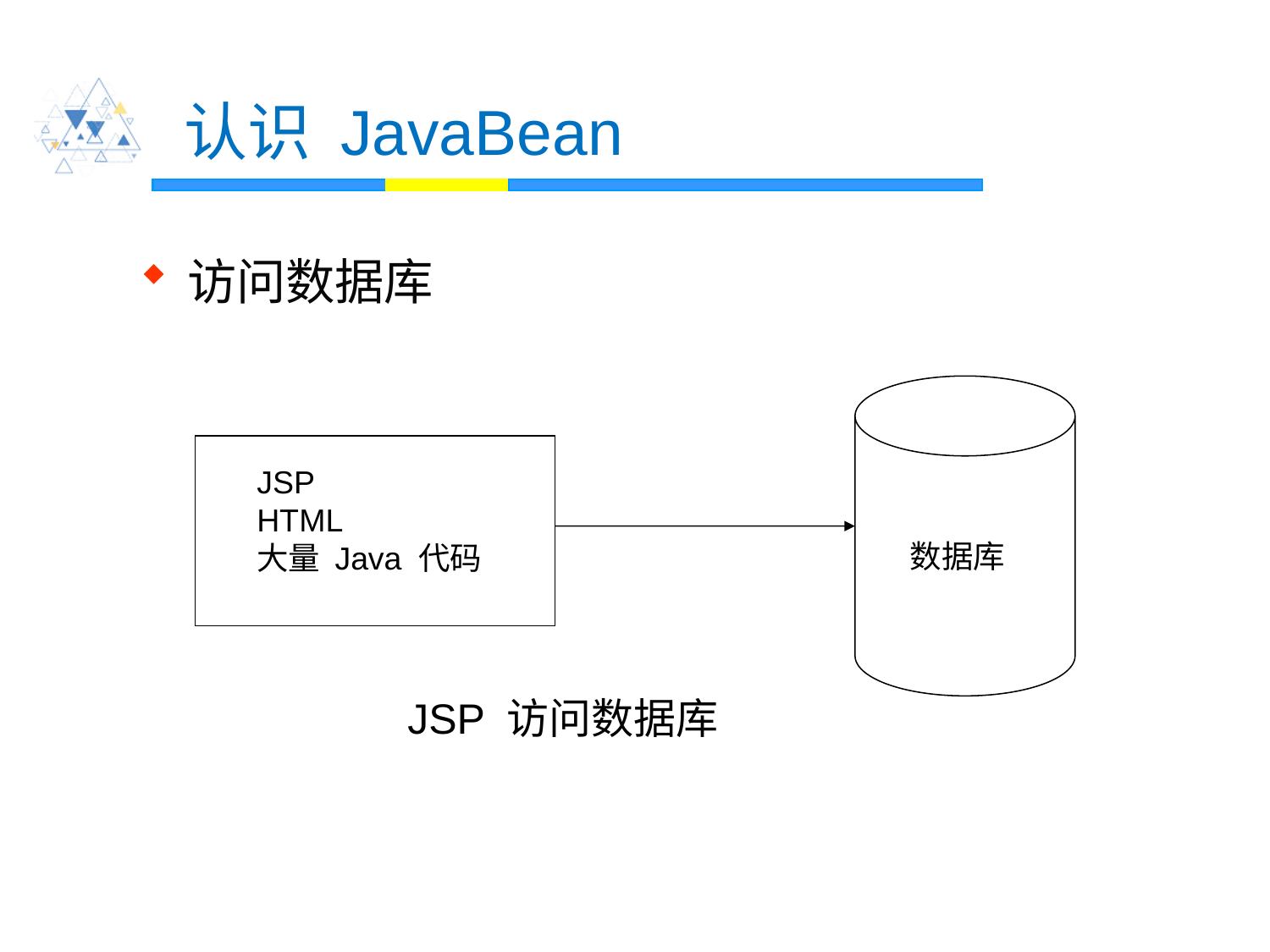

# 认识 JavaBean
访问数据库

JSP
HTML
大量 Java 代码

数据库
JSP 访问数据库